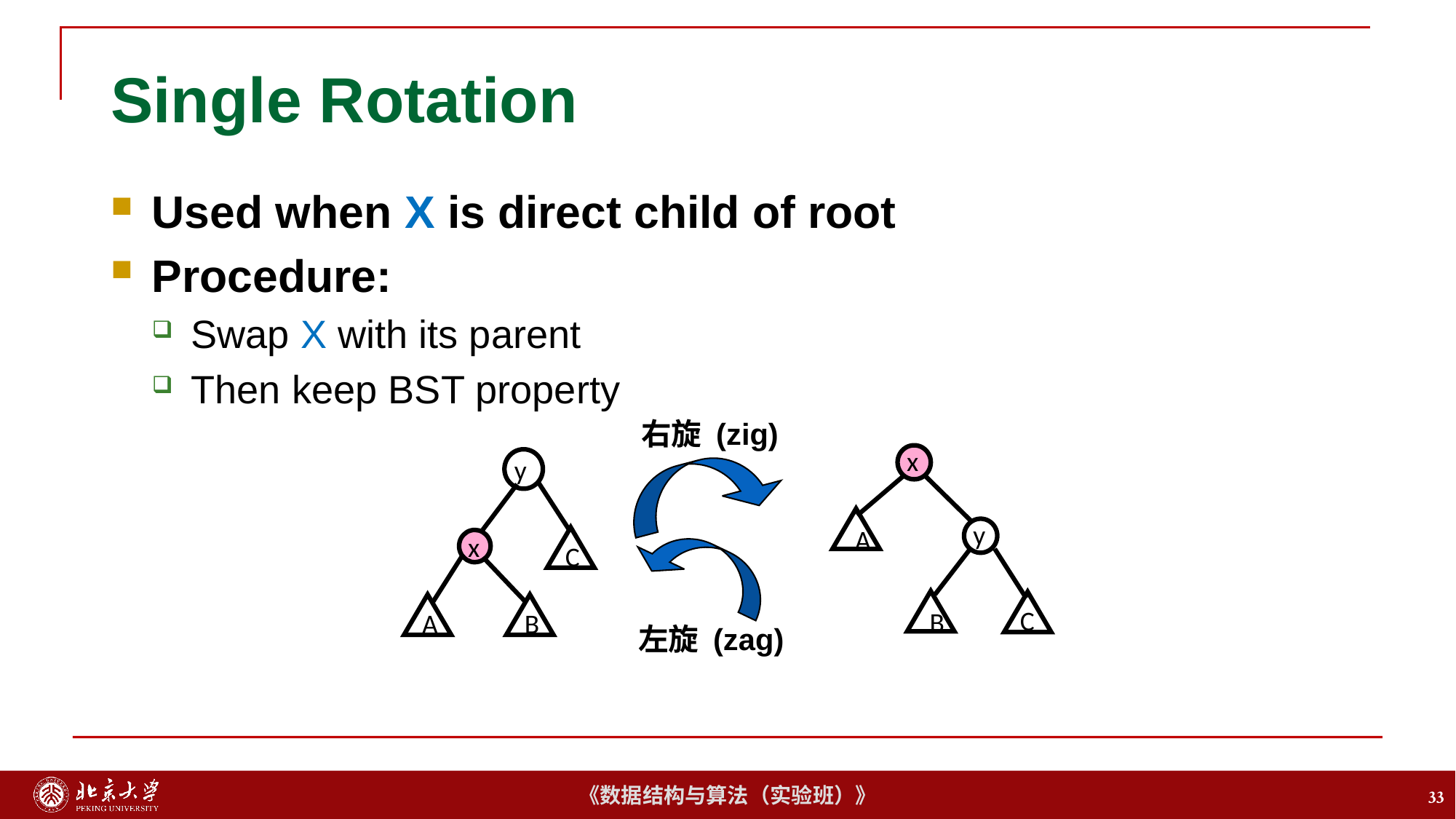

# Single Rotation
Used when X is direct child of root
Procedure:
Swap X with its parent
Then keep BST property

右旋 (zig)
x
y

A
y
C
x

B
C
A
B
左旋 (zag)
33